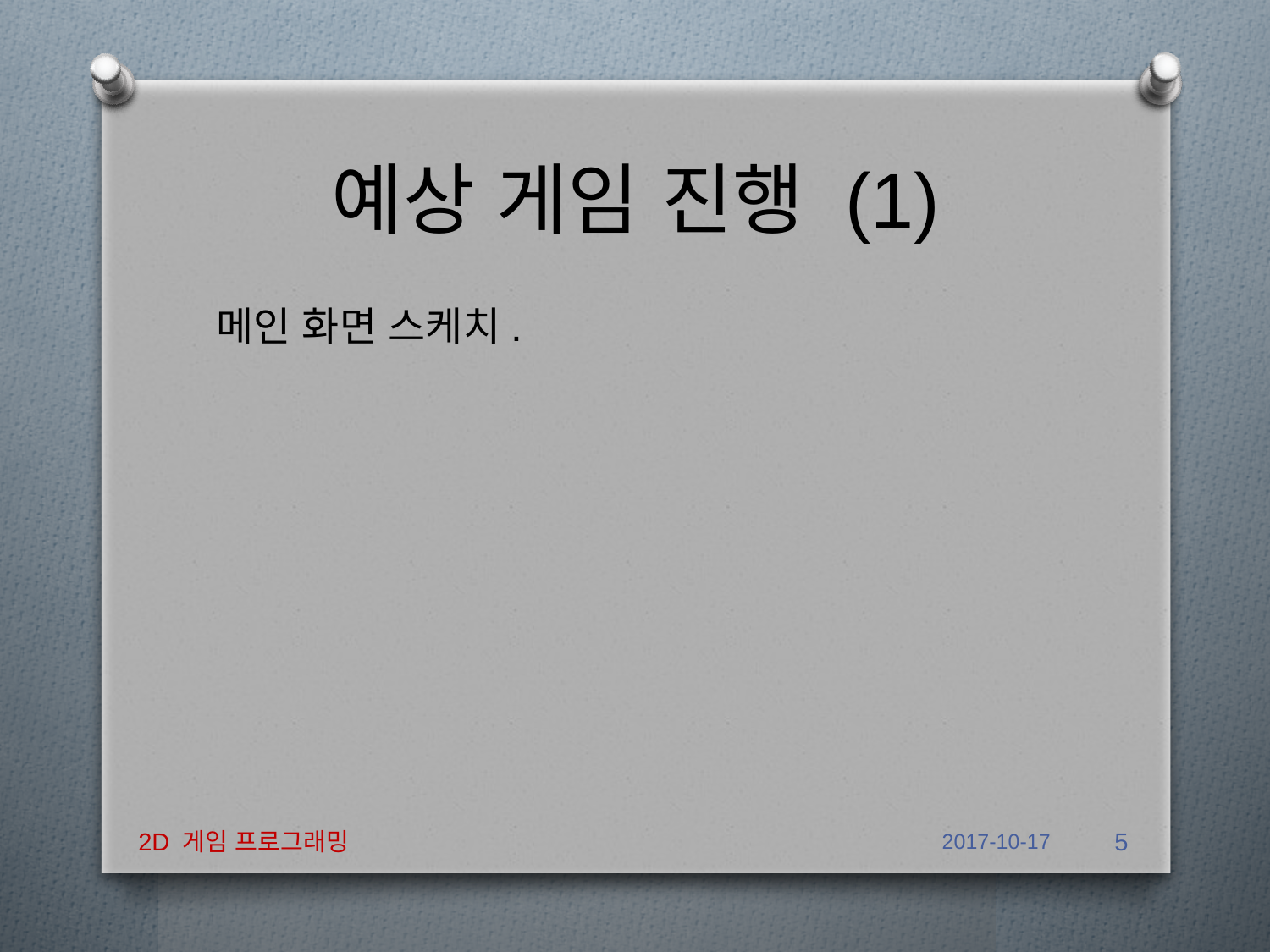

# 예상 게임 진행 (1)
메인 화면 스케치.
2D 게임 프로그래밍
2017-10-17
5